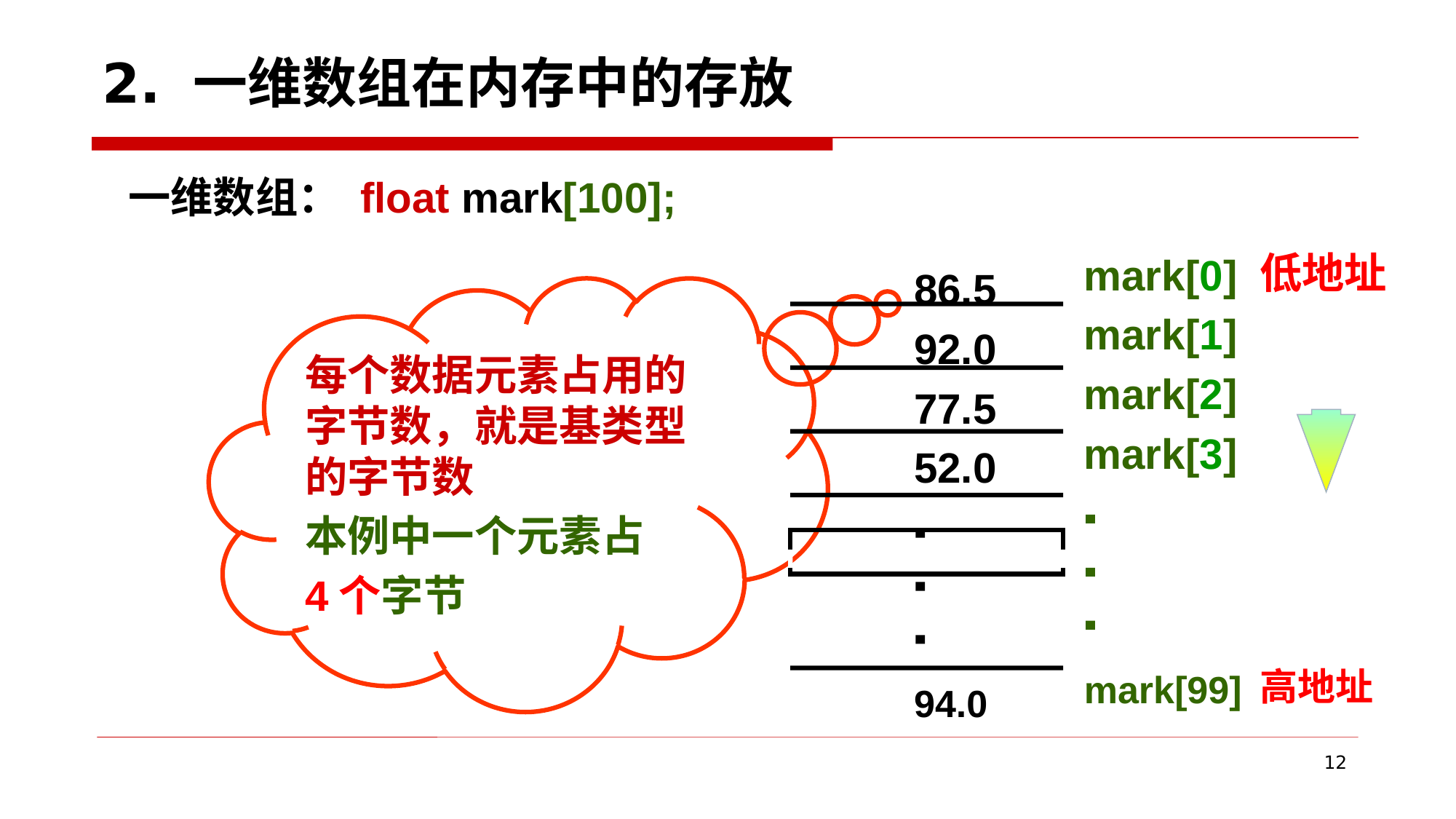

2. 一维数组在内存中的存放
一维数组： float mark[100];
mark[0]
mark[1]
mark[2]
mark[3]
.
.
.

mark[99]
低地址

高地址
86.5
92.0
77.5
52.0
.
.
.

94.0

每个数据元素占用的字节数，就是基类型的字节数
本例中一个元素占
4个字节

12